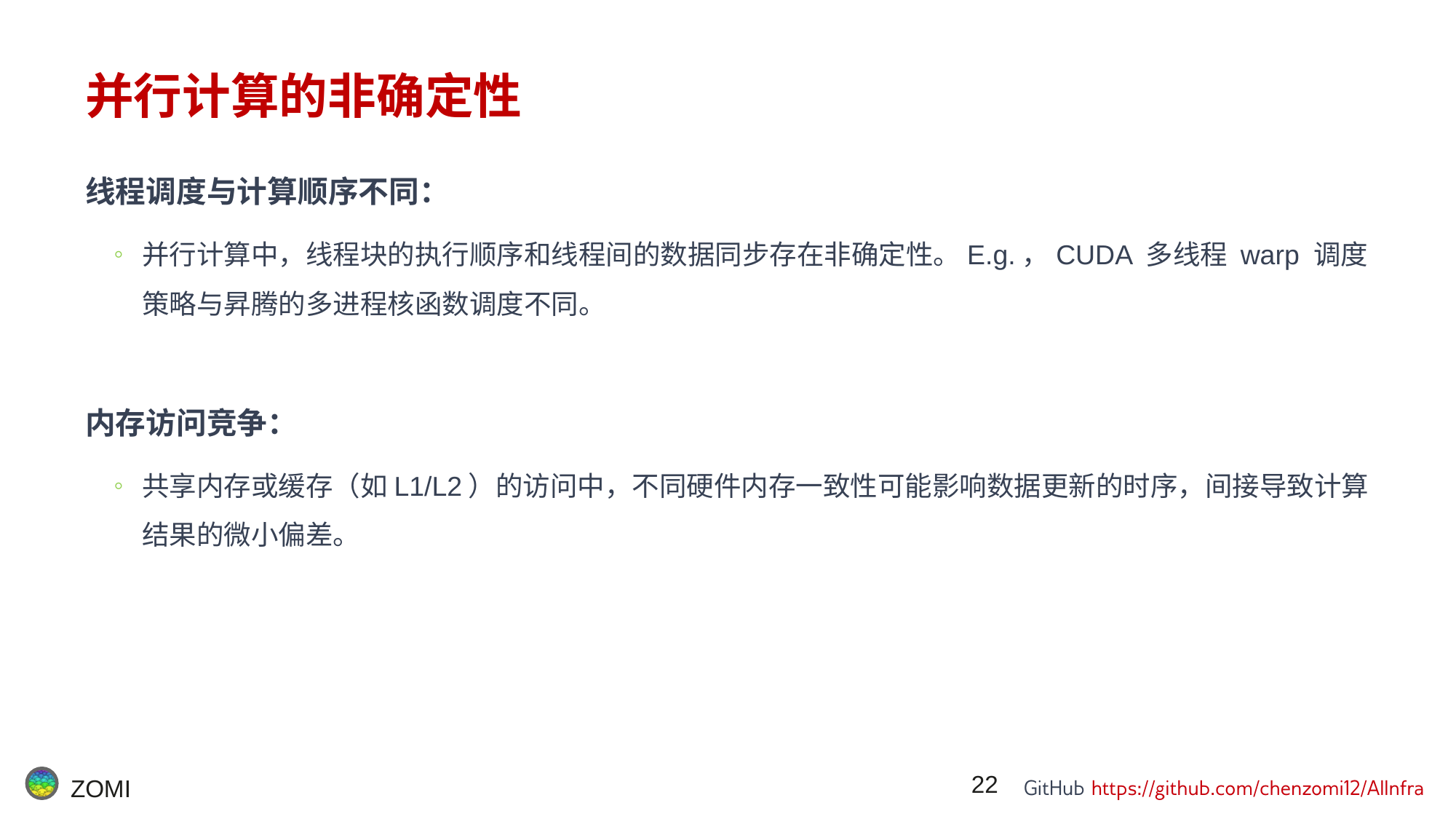

# 并行计算的非确定性
线程调度与计算顺序不同：
并行计算中，线程块的执行顺序和线程间的数据同步存在非确定性。E.g.，CUDA 多线程 warp 调度策略与昇腾的多进程核函数调度不同。

内存访问竞争：
共享内存或缓存（如L1/L2）的访问中，不同硬件内存一致性可能影响数据更新的时序，间接导致计算结果的微小偏差。